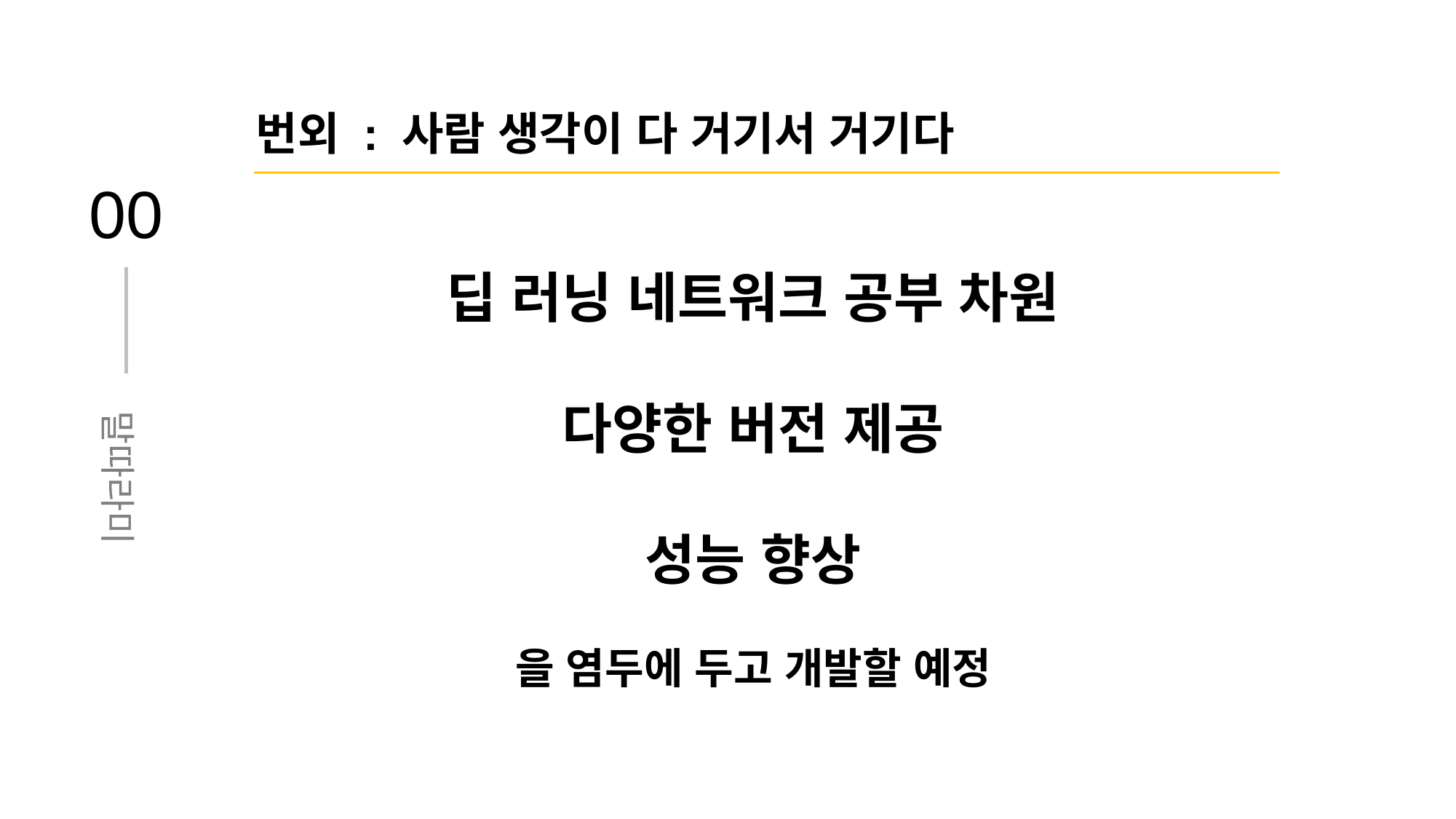

번외 : 사람 생각이 다 거기서 거기다
00

딥 러닝 네트워크 공부 차원

다양한 버전 제공

성능 향상

을 염두에 두고 개발할 예정
말따라미